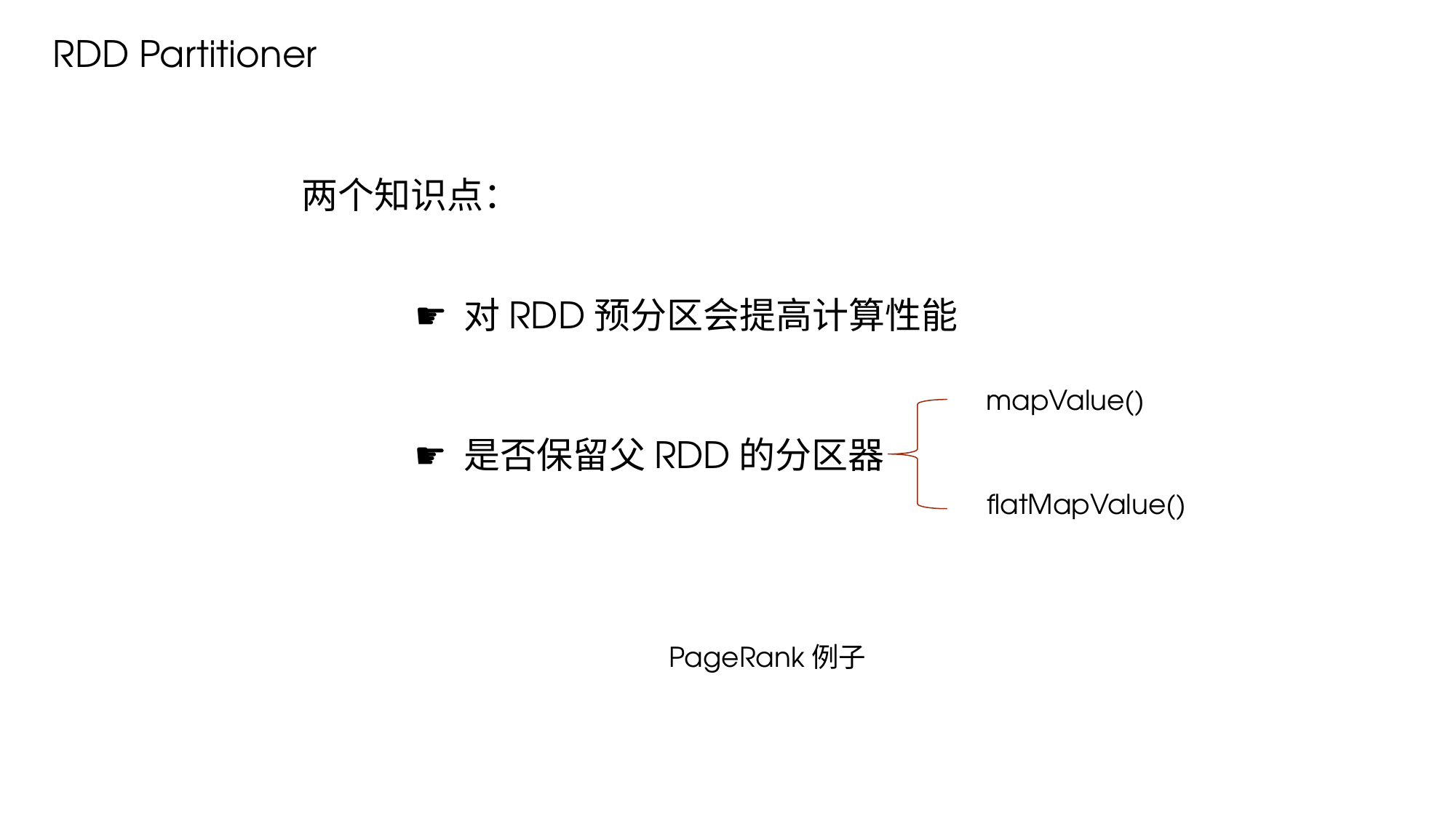

RDD Partitioner
两个知识点：
☛ 对RDD预分区会提高计算性能
mapValue()

☛ 是否保留父RDD的分区器
flatMapValue()
PageRank例子